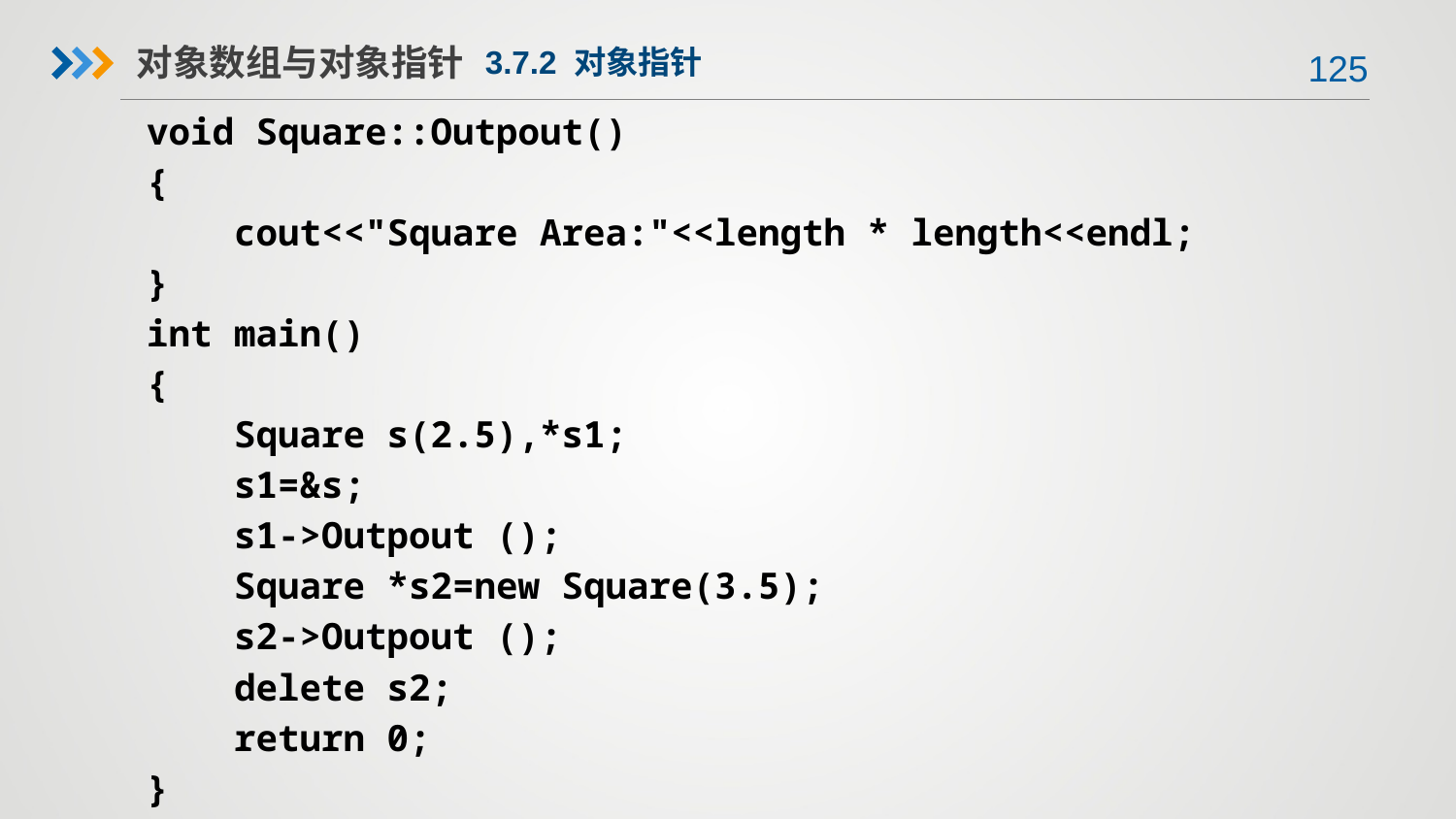

对象数组与对象指针
3.7.2 对象指针
void Square::Outpout()
{
    cout<<"Square Area:"<<length * length<<endl;
}
int main()
{
    Square s(2.5),*s1;
    s1=&s;
    s1->Outpout ();
    Square *s2=new Square(3.5);
    s2->Outpout ();
    delete s2;
    return 0;
}